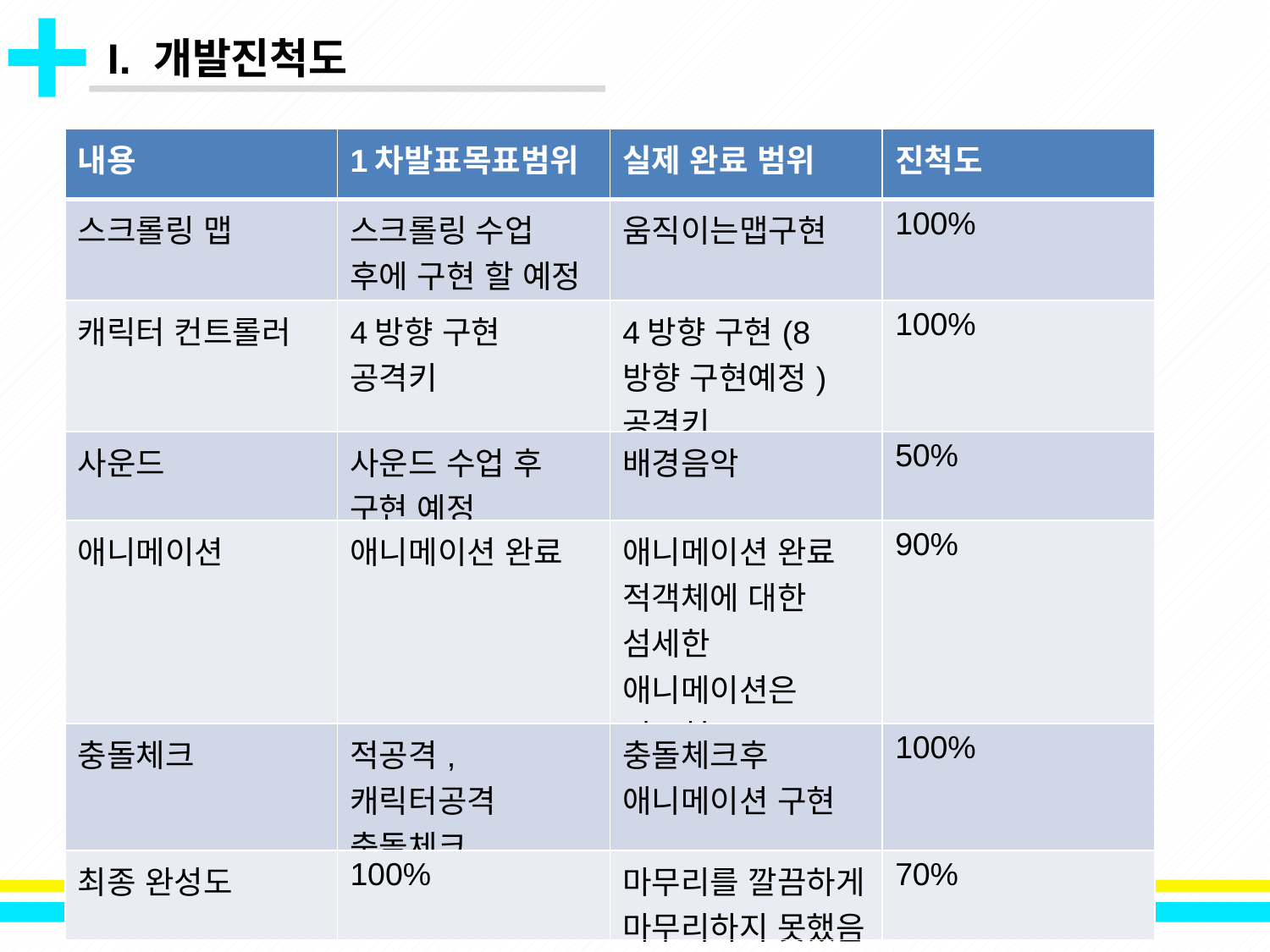

+
I. 개발진척도

| 내용 | 1차발표목표범위 | 실제 완료 범위 | 진척도 |
| --- | --- | --- | --- |
| 스크롤링 맵 | 스크롤링 수업 후에 구현 할 예정 | 움직이는맵구현 | 100% |
| 캐릭터 컨트롤러 | 4방향 구현 공격키 | 4방향 구현(8방향 구현예정) 공격키 | 100% |
| 사운드 | 사운드 수업 후 구현 예정 | 배경음악 | 50% |
| 애니메이션 | 애니메이션 완료 | 애니메이션 완료 적객체에 대한 섬세한 애니메이션은 미구현 | 90% |
| 충돌체크 | 적공격,캐릭터공격 충돌체크 | 충돌체크후 애니메이션 구현 | 100% |
| 최종 완성도 | 100% | 마무리를 깔끔하게 마무리하지 못했음 | 70% |